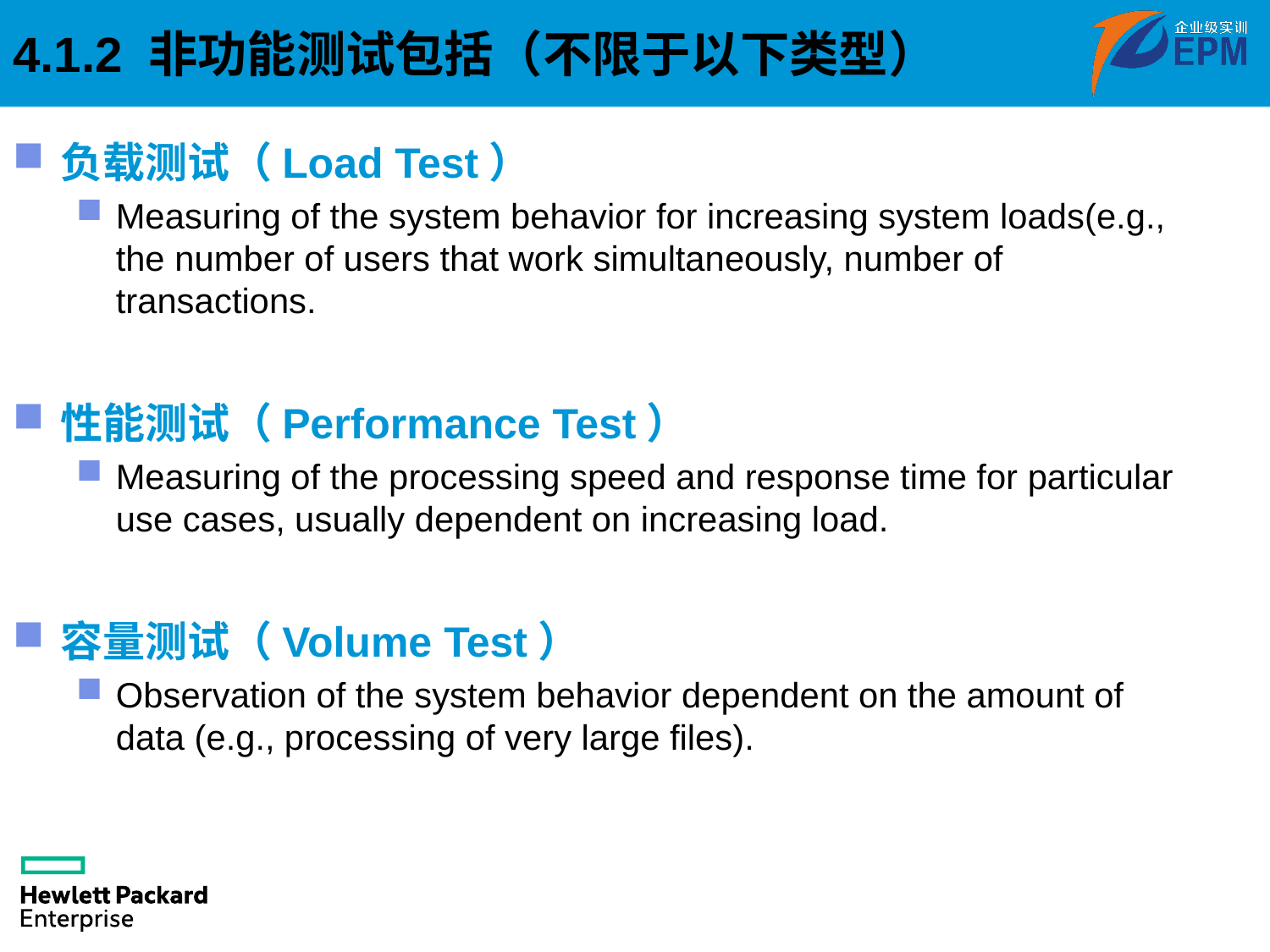

4.1.2 非功能测试包括（不限于以下类型）
负载测试（Load Test）
Measuring of the system behavior for increasing system loads(e.g., the number of users that work simultaneously, number of transactions.

性能测试（Performance Test）
Measuring of the processing speed and response time for particular use cases, usually dependent on increasing load.

容量测试（Volume Test）
Observation of the system behavior dependent on the amount of data (e.g., processing of very large files).